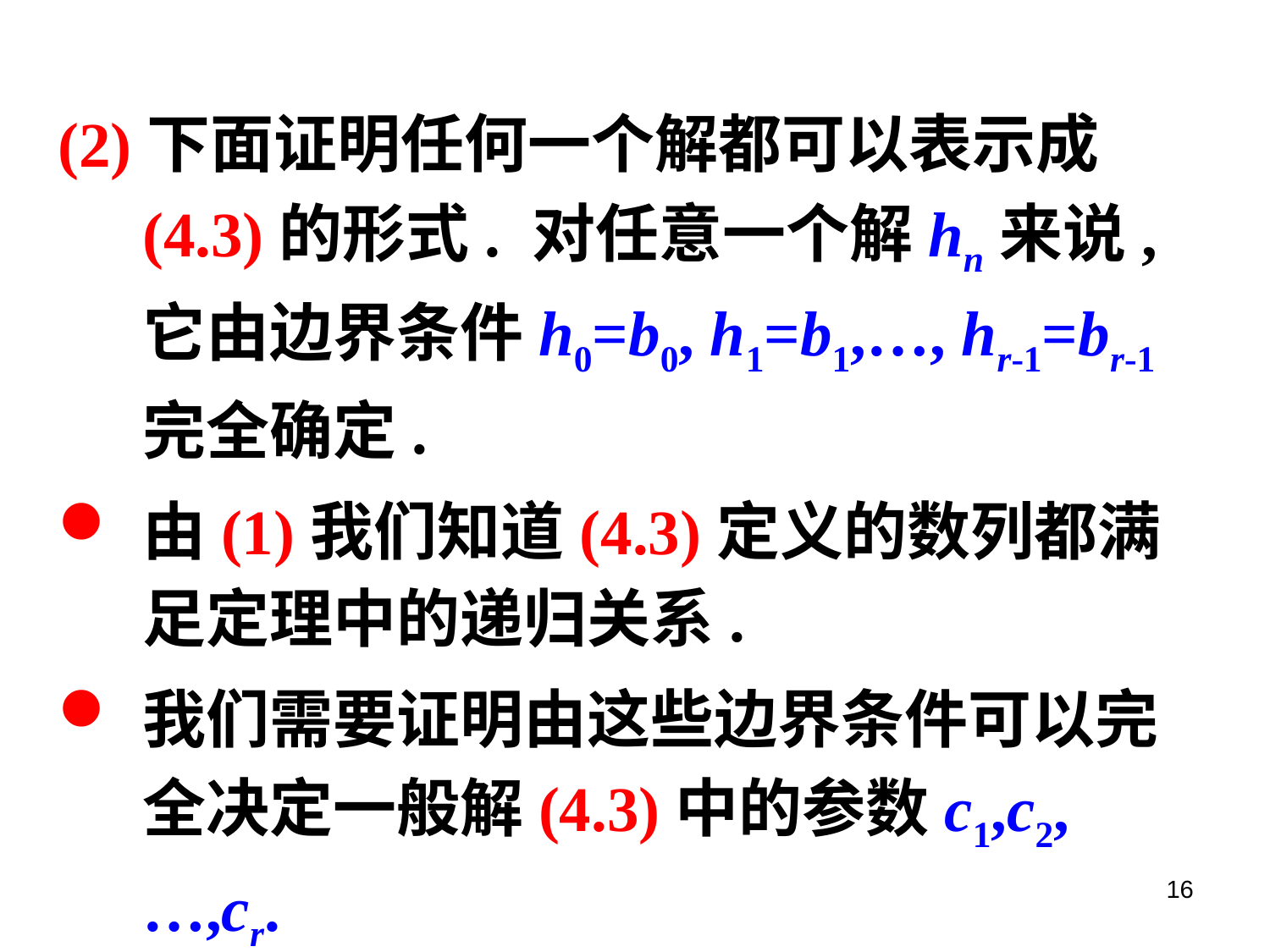

(2)下面证明任何一个解都可以表示成(4.3)的形式. 对任意一个解hn来说, 它由边界条件h0=b0, h1=b1,…, hr-1=br-1完全确定.
由(1)我们知道(4.3)定义的数列都满足定理中的递归关系.
我们需要证明由这些边界条件可以完全决定一般解(4.3)中的参数c1,c2,…,cr.
16